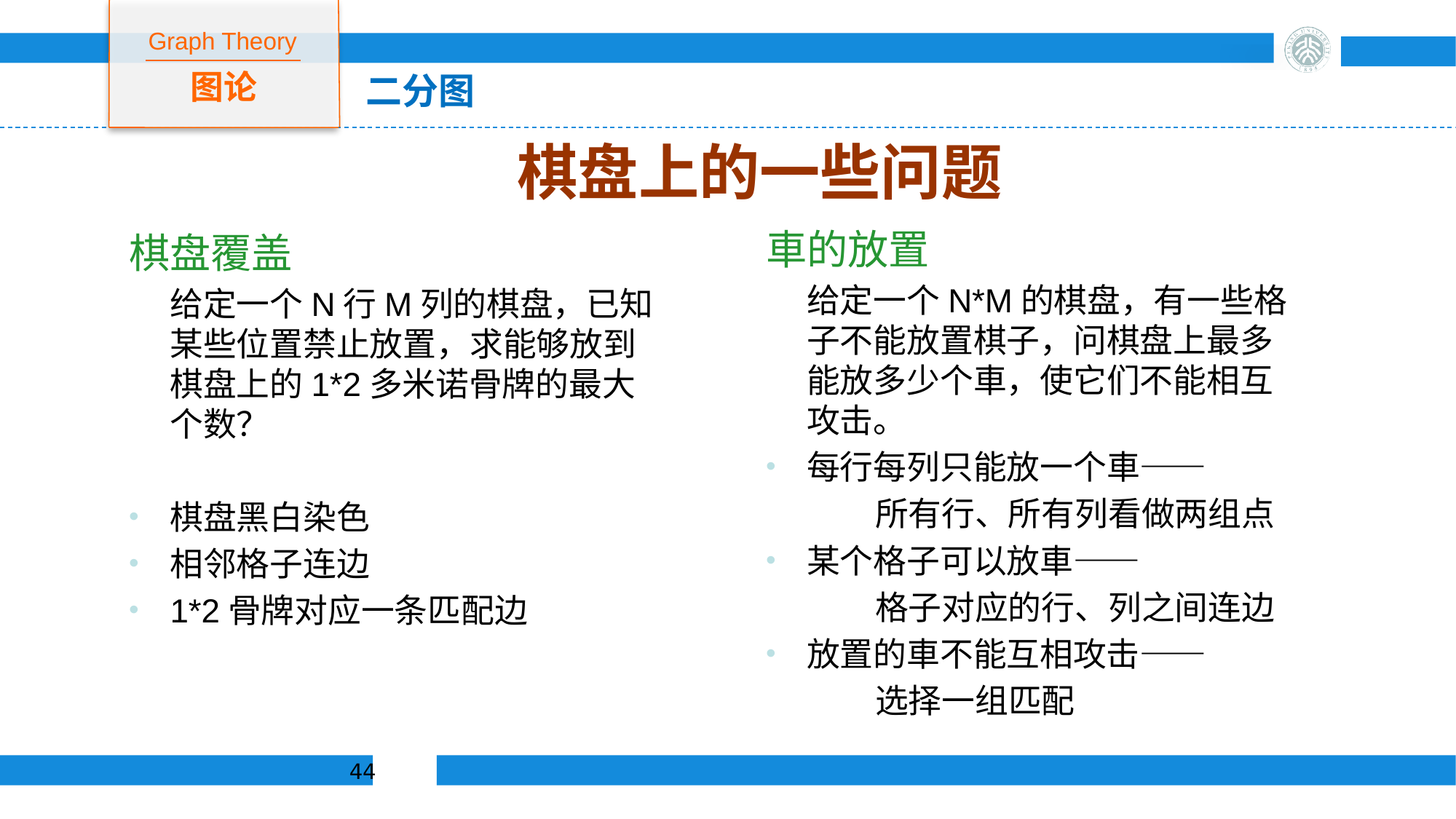

Graph Theory
图论
二分图
# 棋盘上的一些问题
車的放置
	给定一个N*M的棋盘，有一些格子不能放置棋子，问棋盘上最多能放多少个車，使它们不能相互攻击。
每行每列只能放一个車——
	所有行、所有列看做两组点
某个格子可以放車——
	格子对应的行、列之间连边
放置的車不能互相攻击——
	选择一组匹配
棋盘覆盖
	给定一个N行M列的棋盘，已知某些位置禁止放置，求能够放到棋盘上的1*2多米诺骨牌的最大个数？

棋盘黑白染色
相邻格子连边
1*2骨牌对应一条匹配边